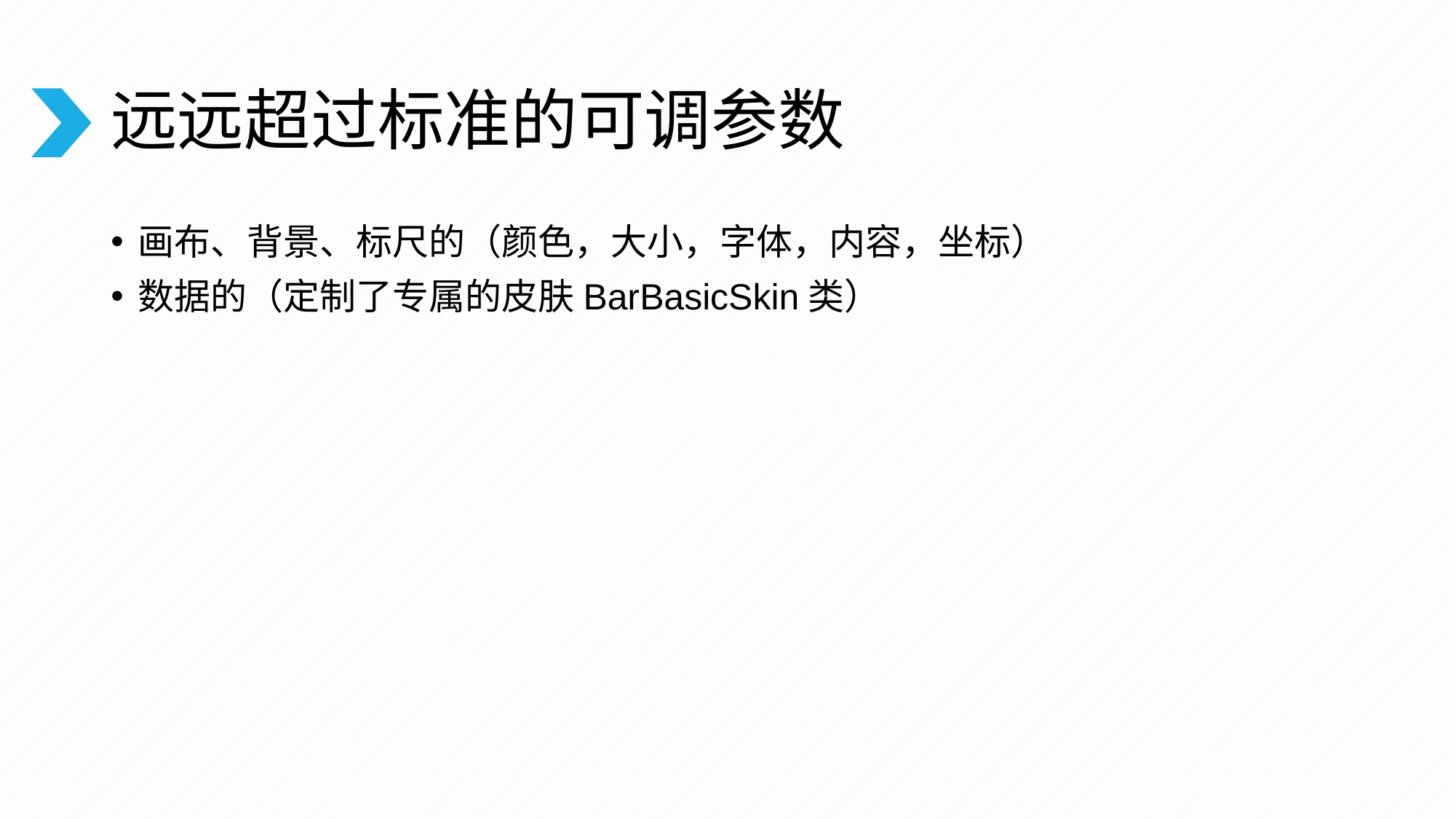

# 远远超过标准的可调参数
画布、背景、标尺的（颜色，大小，字体，内容，坐标）
数据的（定制了专属的皮肤BarBasicSkin类）